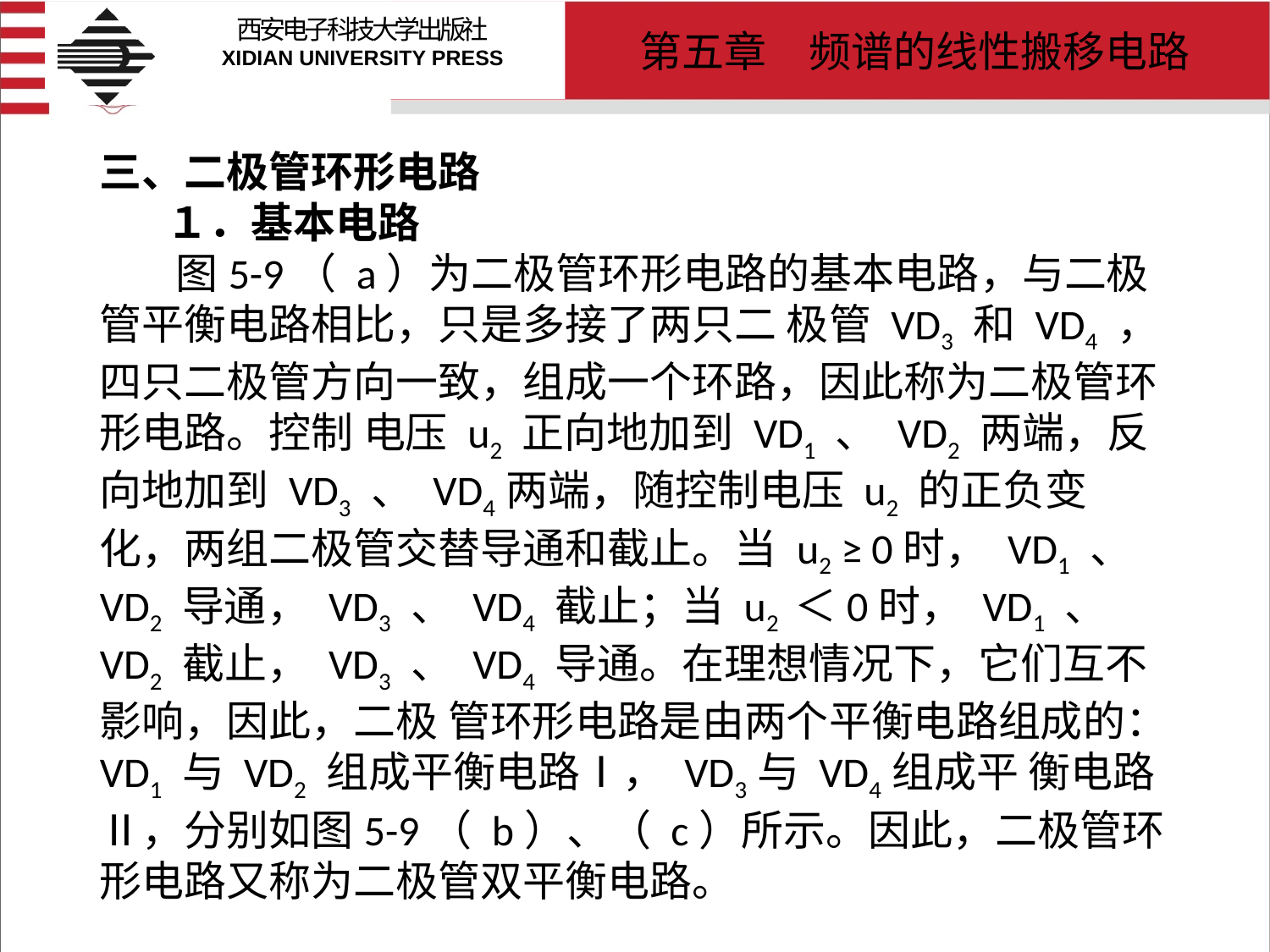

# 三、二极管环形电路 １．基本电路 图5-9（ a）为二极管环形电路的基本电路，与二极管平衡电路相比，只是多接了两只二 极管 VD3 和 VD4 ，四只二极管方向一致，组成一个环路，因此称为二极管环形电路。控制 电压 u2 正向地加到 VD1 、 VD2 两端，反向地加到 VD3 、 VD4两端，随控制电压 u2 的正负变 化，两组二极管交替导通和截止。当 u2 ≥ 0时， VD1 、 VD2 导通， VD3 、 VD4 截止；当 u2 ＜0时， VD1 、 VD2 截止， VD3 、 VD4 导通。在理想情况下，它们互不影响，因此，二极 管环形电路是由两个平衡电路组成的： VD1 与 VD2 组成平衡电路Ⅰ， VD3与 VD4组成平 衡电路Ⅱ，分别如图5-9（ b）、（ c）所示。因此，二极管环形电路又称为二极管双平衡电路。